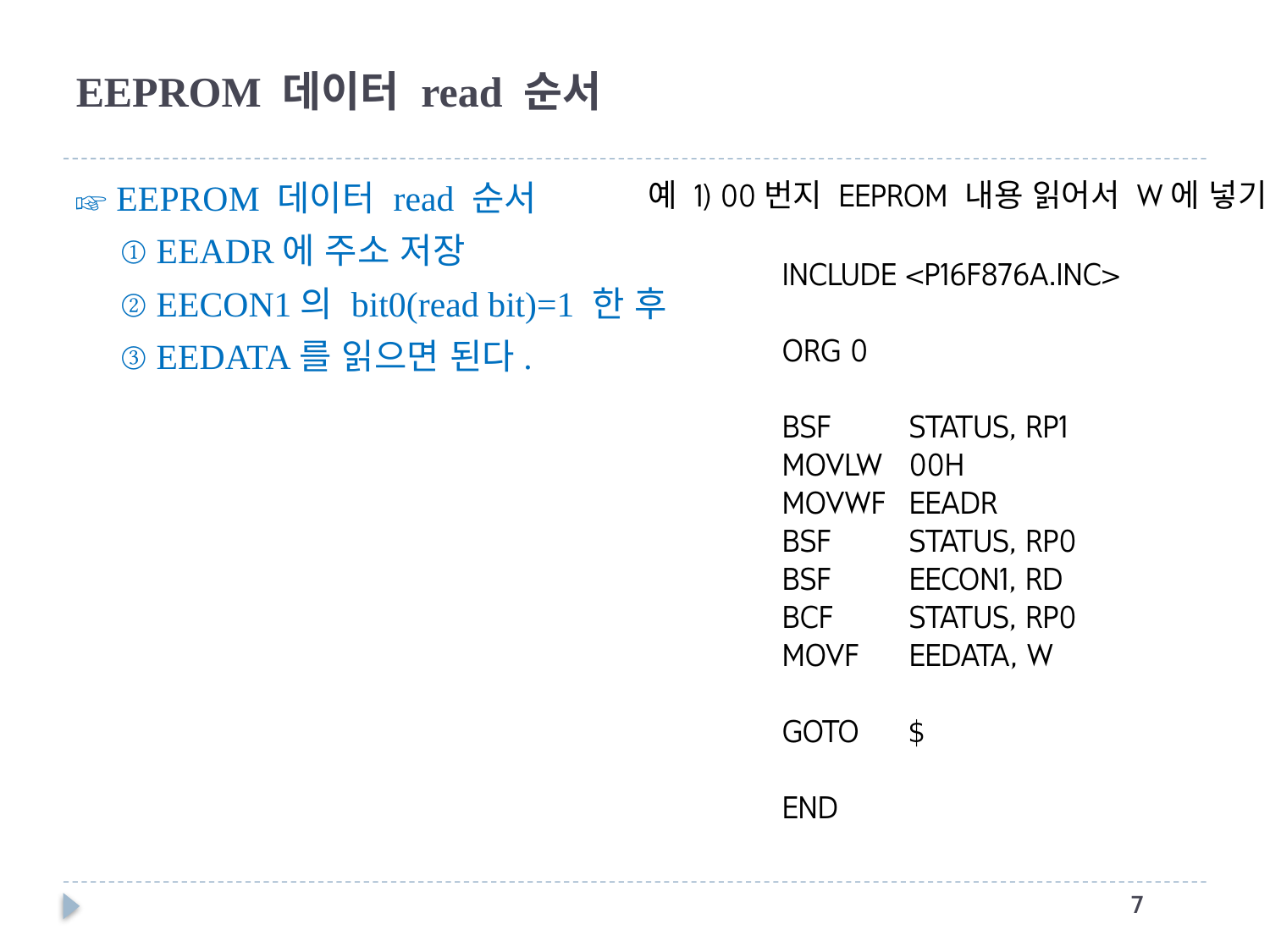

# EEPROM 데이터 read 순서
☞ EEPROM 데이터 read 순서
     ① EEADR에 주소 저장
     ② EECON1의 bit0(read bit)=1 한 후
     ③ EEDATA를 읽으면 된다.

예 1) 00번지 EEPROM 내용 읽어서 W에 넣기
	INCLUDE <P16F876A.INC>

	ORG 0

	BSF 	STATUS, RP1
	MOVLW	00H
	MOVWF 	EEADR
	BSF	STATUS, RP0
	BSF	EECON1, RD
	BCF	STATUS, RP0
	MOVF 	EEDATA, W

	GOTO 	$

	END

7